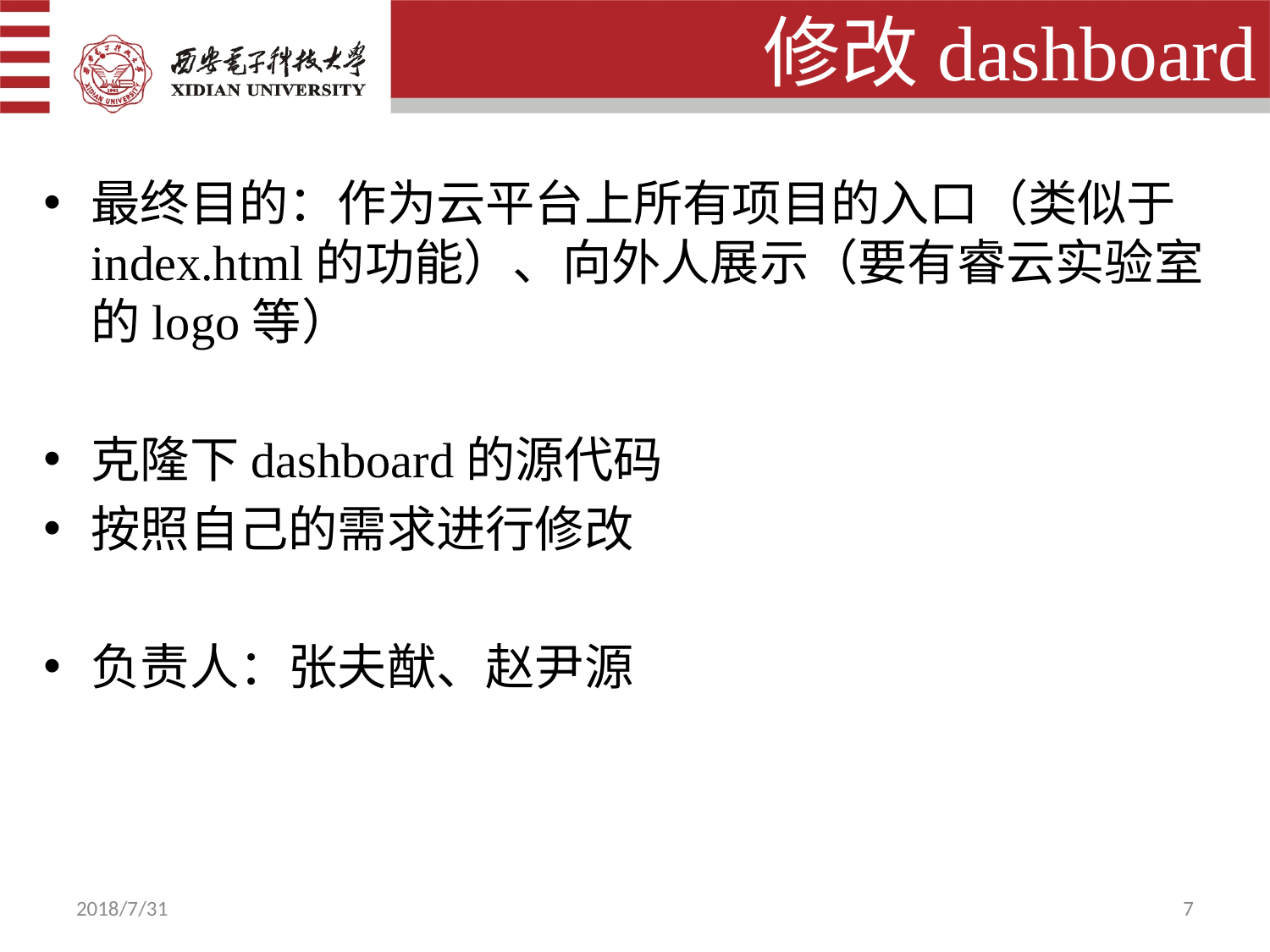

# 修改dashboard
最终目的：作为云平台上所有项目的入口（类似于index.html的功能）、向外人展示（要有睿云实验室的logo等）

克隆下dashboard的源代码
按照自己的需求进行修改

负责人：张夫猷、赵尹源
2018/7/31
7